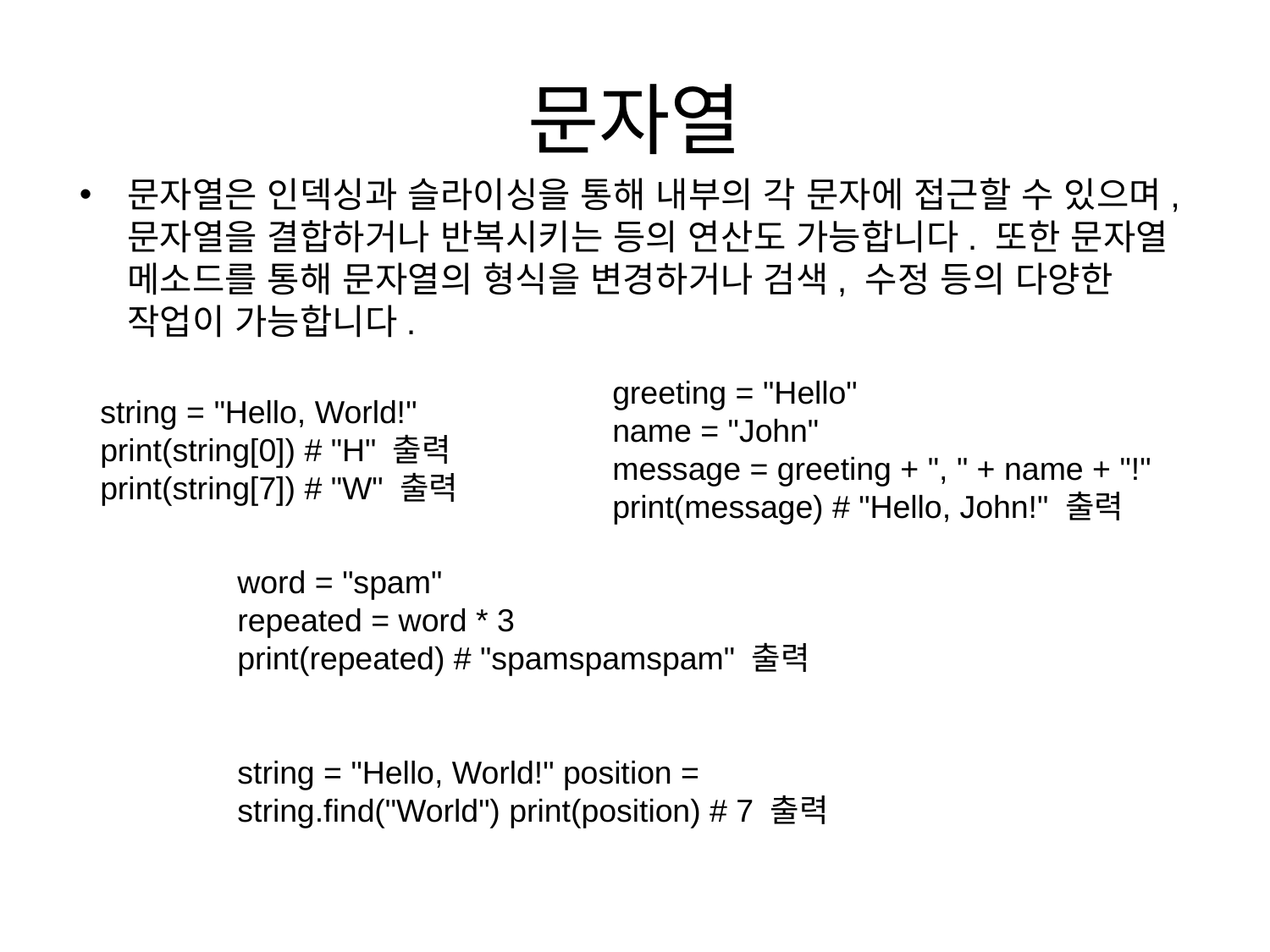

# 문자열
문자열은 인덱싱과 슬라이싱을 통해 내부의 각 문자에 접근할 수 있으며, 문자열을 결합하거나 반복시키는 등의 연산도 가능합니다. 또한 문자열 메소드를 통해 문자열의 형식을 변경하거나 검색, 수정 등의 다양한 작업이 가능합니다.

greeting = "Hello"
name = "John"
message = greeting + ", " + name + "!"
print(message) # "Hello, John!" 출력
string = "Hello, World!"
print(string[0]) # "H" 출력
print(string[7]) # "W" 출력
word = "spam"
repeated = word * 3
print(repeated) # "spamspamspam" 출력
string = "Hello, World!" position = string.find("World") print(position) # 7 출력